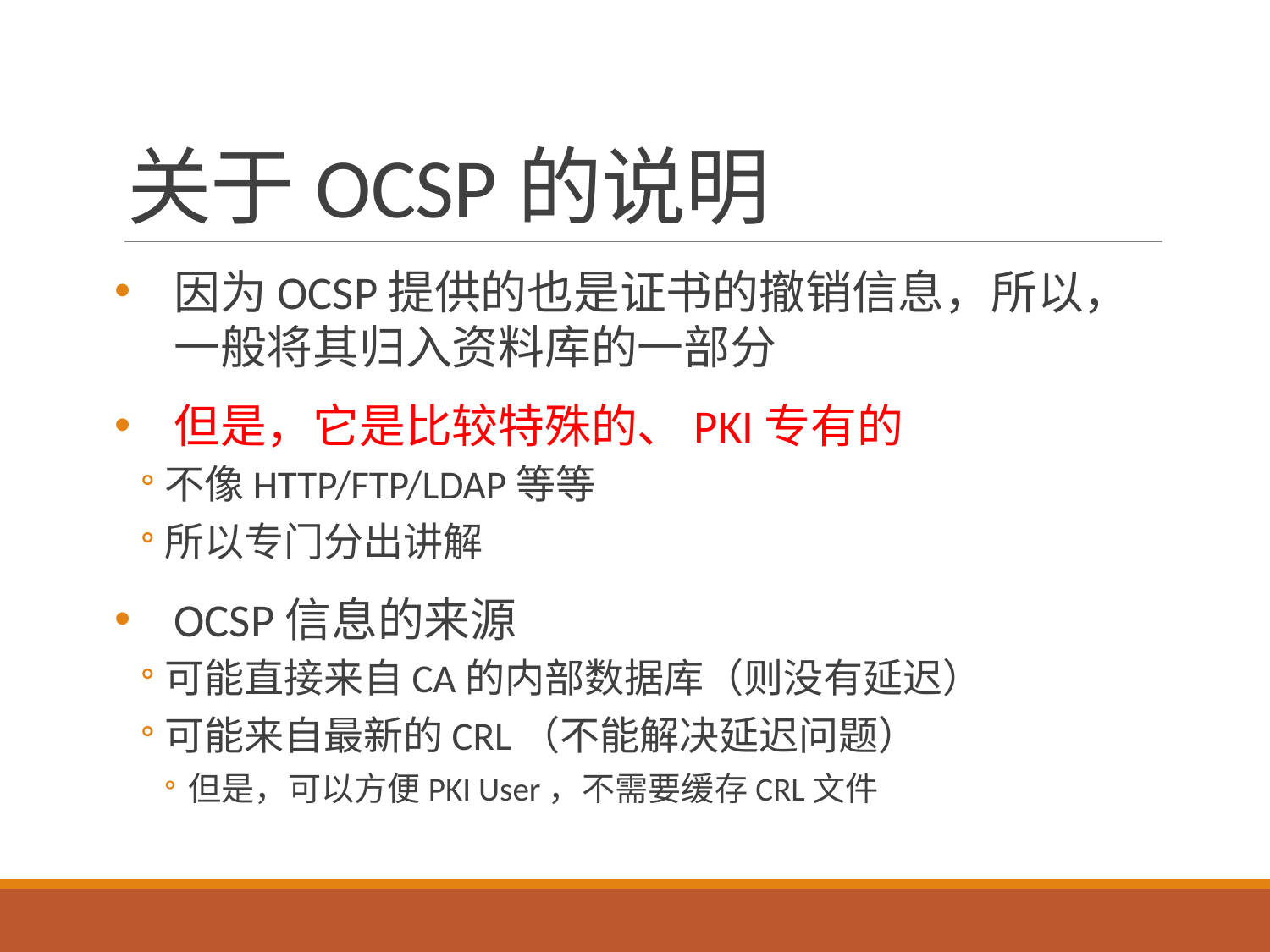

# 关于OCSP的说明
因为OCSP提供的也是证书的撤销信息，所以，一般将其归入资料库的一部分
但是，它是比较特殊的、PKI专有的
不像HTTP/FTP/LDAP等等
所以专门分出讲解
OCSP信息的来源
可能直接来自CA的内部数据库（则没有延迟）
可能来自最新的CRL（不能解决延迟问题）
但是，可以方便PKI User，不需要缓存CRL文件
67